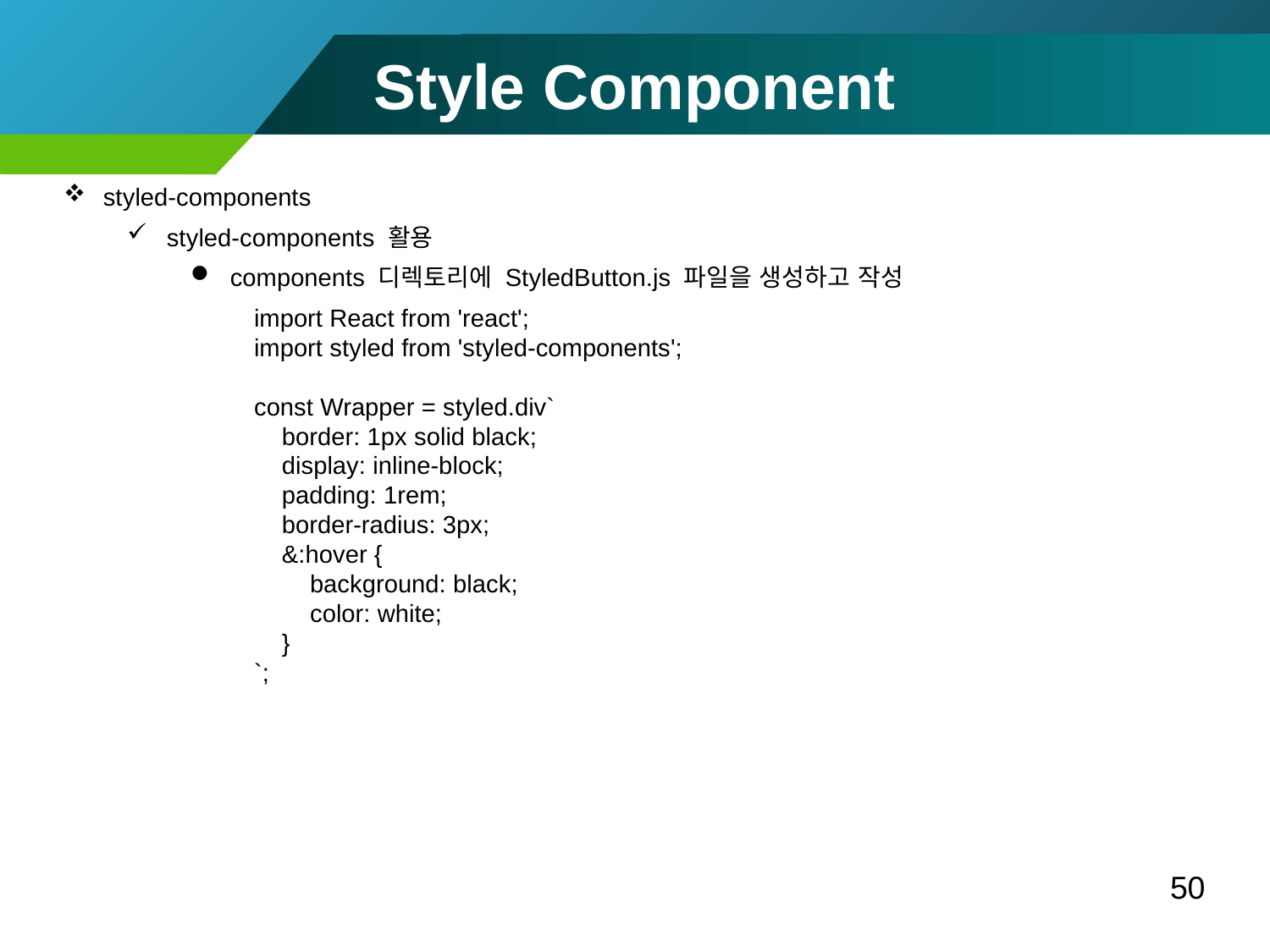

Style Component
styled-components
styled-components 활용
components 디렉토리에 StyledButton.js 파일을 생성하고 작성
import React from 'react';
import styled from 'styled-components';

const Wrapper = styled.div`
    border: 1px solid black;
    display: inline-block;
    padding: 1rem;
    border-radius: 3px;
    &:hover {
        background: black;
        color: white;
    }
`;

50